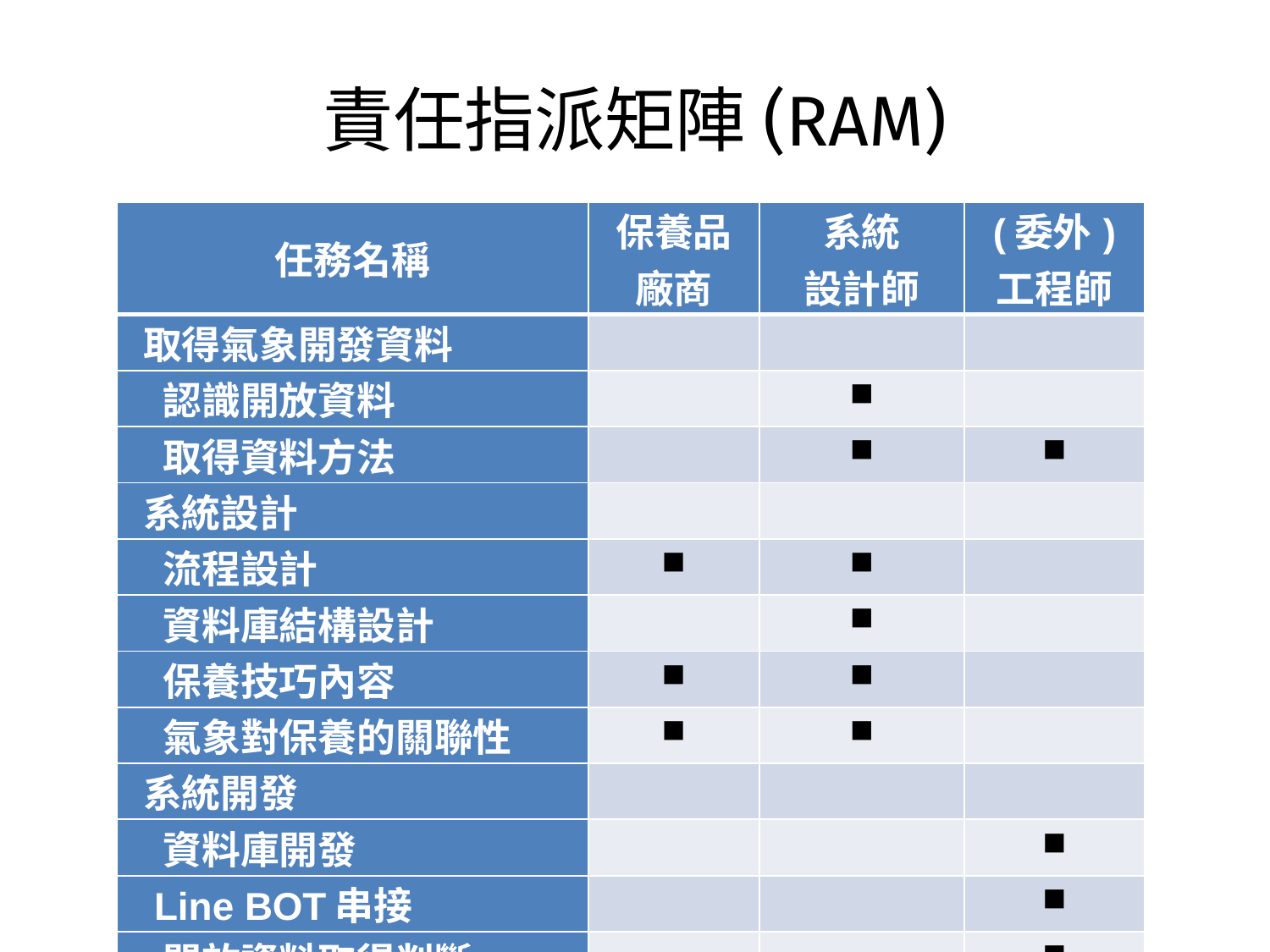

# 責任指派矩陣(RAM)
| 任務名稱 | 保養品廠商 | 系統 設計師 | (委外) 工程師 |
| --- | --- | --- | --- |
| 取得氣象開發資料 |  |  |  |
| 認識開放資料 |  | ■ |  |
| 取得資料方法 |  | ■ | ■ |
| 系統設計 |  |  |  |
| 流程設計 | ■ | ■ |  |
| 資料庫結構設計 |  | ■ |  |
| 保養技巧內容 | ■ | ■ |  |
| 氣象對保養的關聯性 | ■ | ■ |  |
| 系統開發 |  |  |  |
| 資料庫開發 |  |  | ■ |
| Line BOT串接 |  |  | ■ |
| 開放資料取得判斷 |  |  | ■ |
| 後台功能開發 |  |  | ■ |